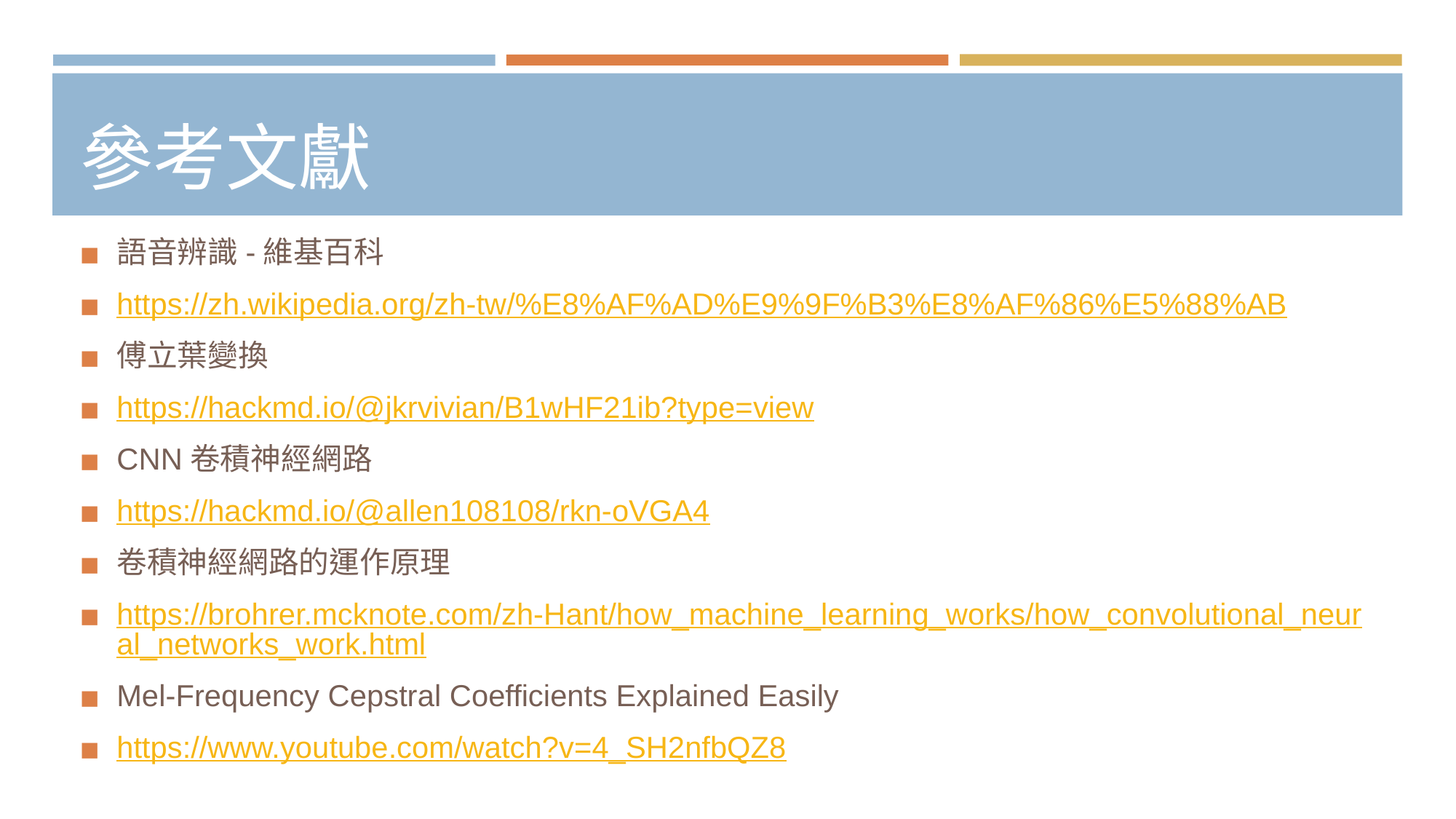

# 參考文獻
語音辨識-維基百科
https://zh.wikipedia.org/zh-tw/%E8%AF%AD%E9%9F%B3%E8%AF%86%E5%88%AB
傅立葉變換
https://hackmd.io/@jkrvivian/B1wHF21ib?type=view
CNN卷積神經網路
https://hackmd.io/@allen108108/rkn-oVGA4
卷積神經網路的運作原理
https://brohrer.mcknote.com/zh-Hant/how_machine_learning_works/how_convolutional_neural_networks_work.html
Mel-Frequency Cepstral Coefficients Explained Easily
https://www.youtube.com/watch?v=4_SH2nfbQZ8